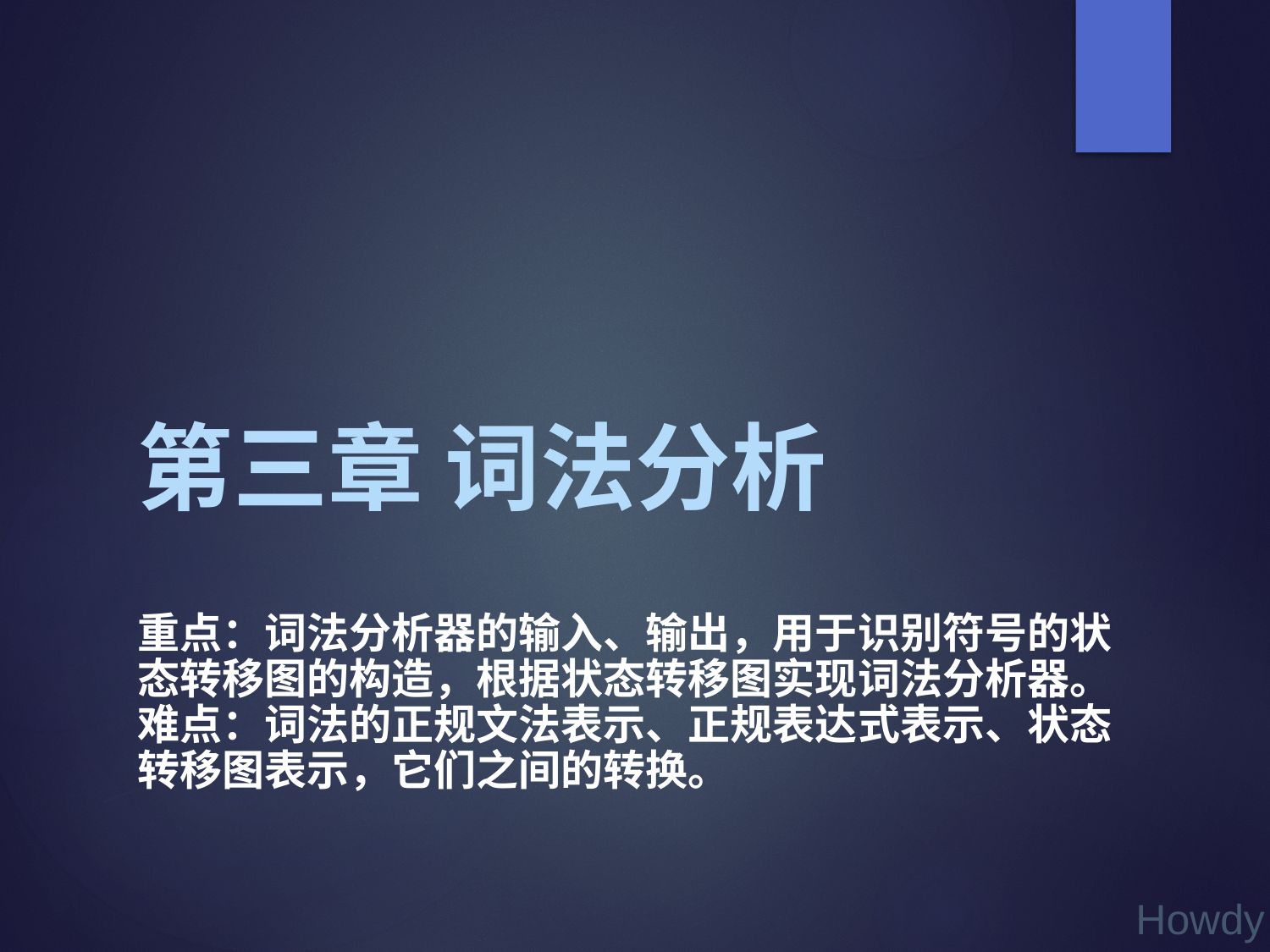

# 第三章 词法分析
重点：词法分析器的输入、输出，用于识别符号的状态转移图的构造，根据状态转移图实现词法分析器。
难点：词法的正规文法表示、正规表达式表示、状态转移图表示，它们之间的转换。